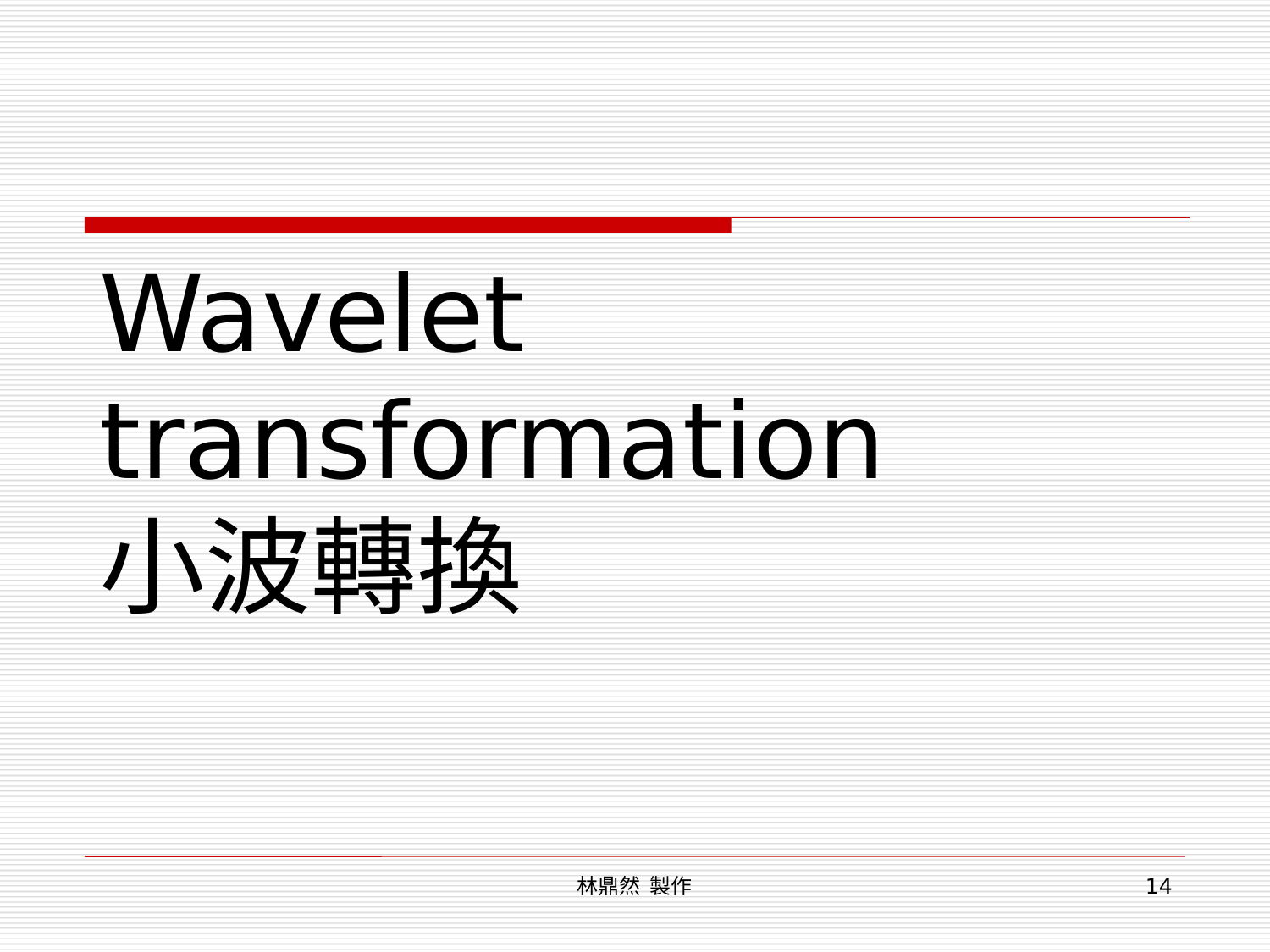

# Wavelet transformation 小波轉換

林鼎然  製作
14